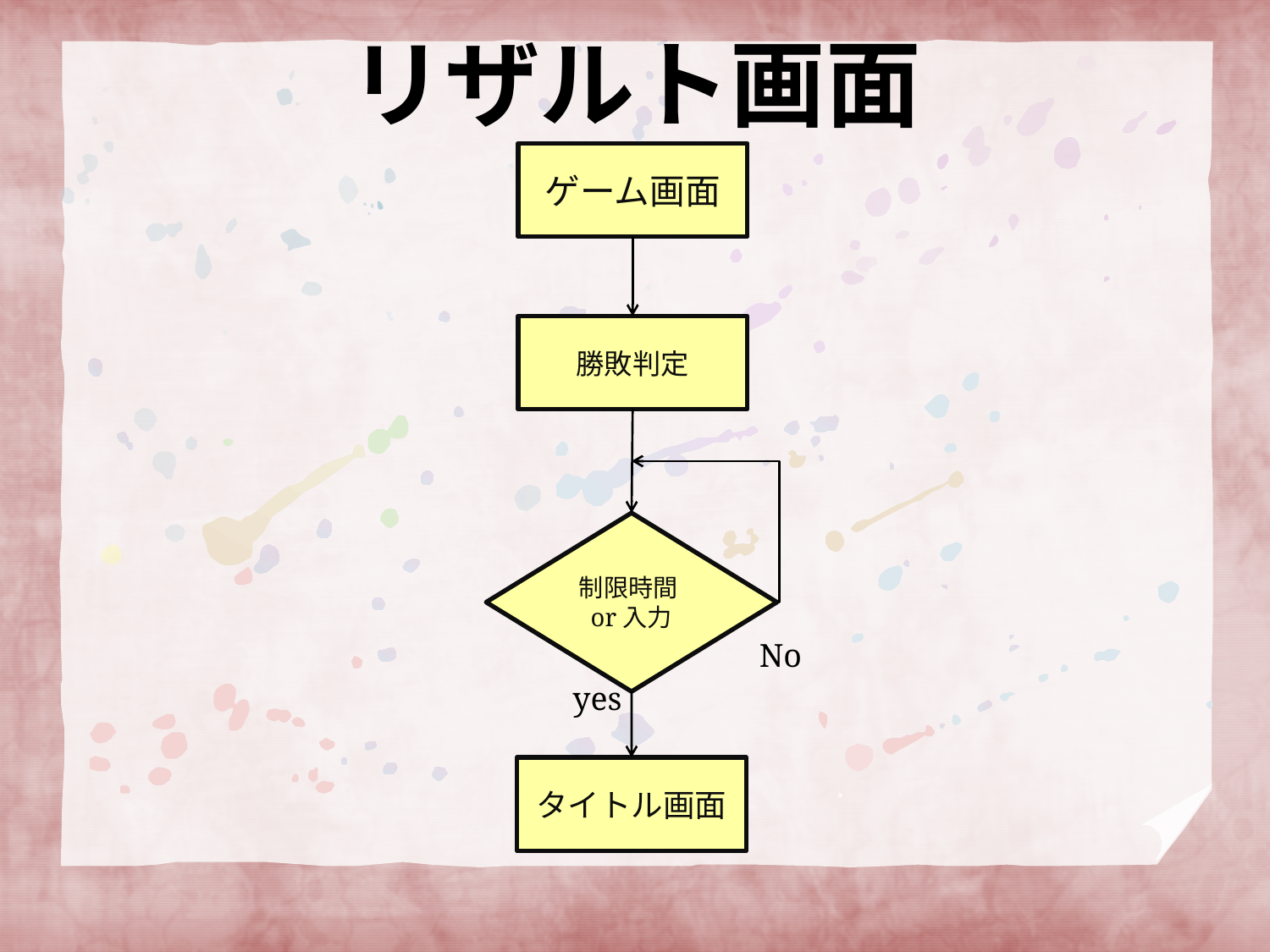

リザルト画面
ゲーム画面
勝敗判定
制限時間or入力
No
yes
タイトル画面